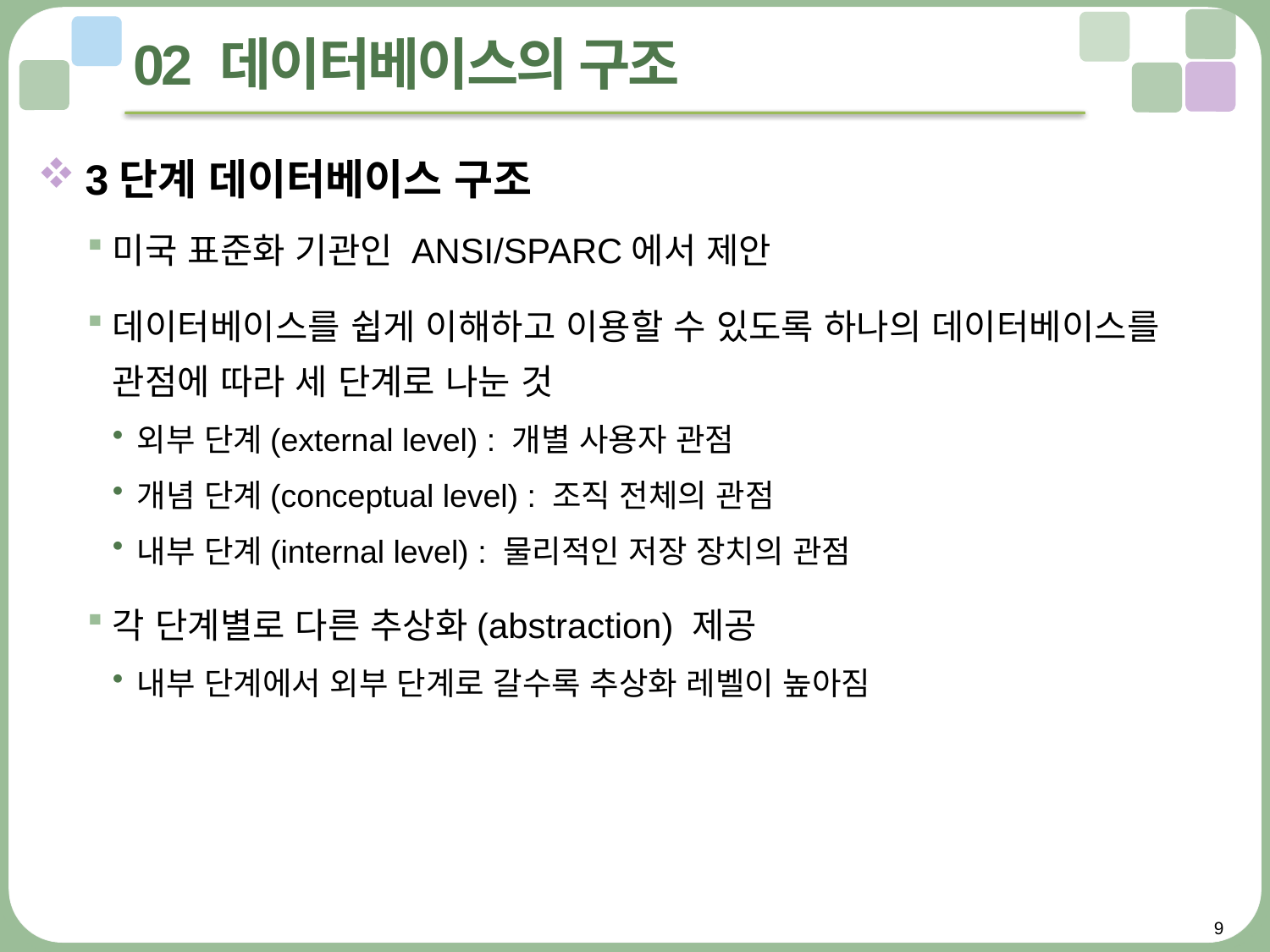

# 02 데이터베이스의 구조
3단계 데이터베이스 구조
미국 표준화 기관인 ANSI/SPARC에서 제안
데이터베이스를 쉽게 이해하고 이용할 수 있도록 하나의 데이터베이스를 관점에 따라 세 단계로 나눈 것
외부 단계(external level) : 개별 사용자 관점
개념 단계(conceptual level) : 조직 전체의 관점
내부 단계(internal level) : 물리적인 저장 장치의 관점
각 단계별로 다른 추상화(abstraction) 제공
내부 단계에서 외부 단계로 갈수록 추상화 레벨이 높아짐